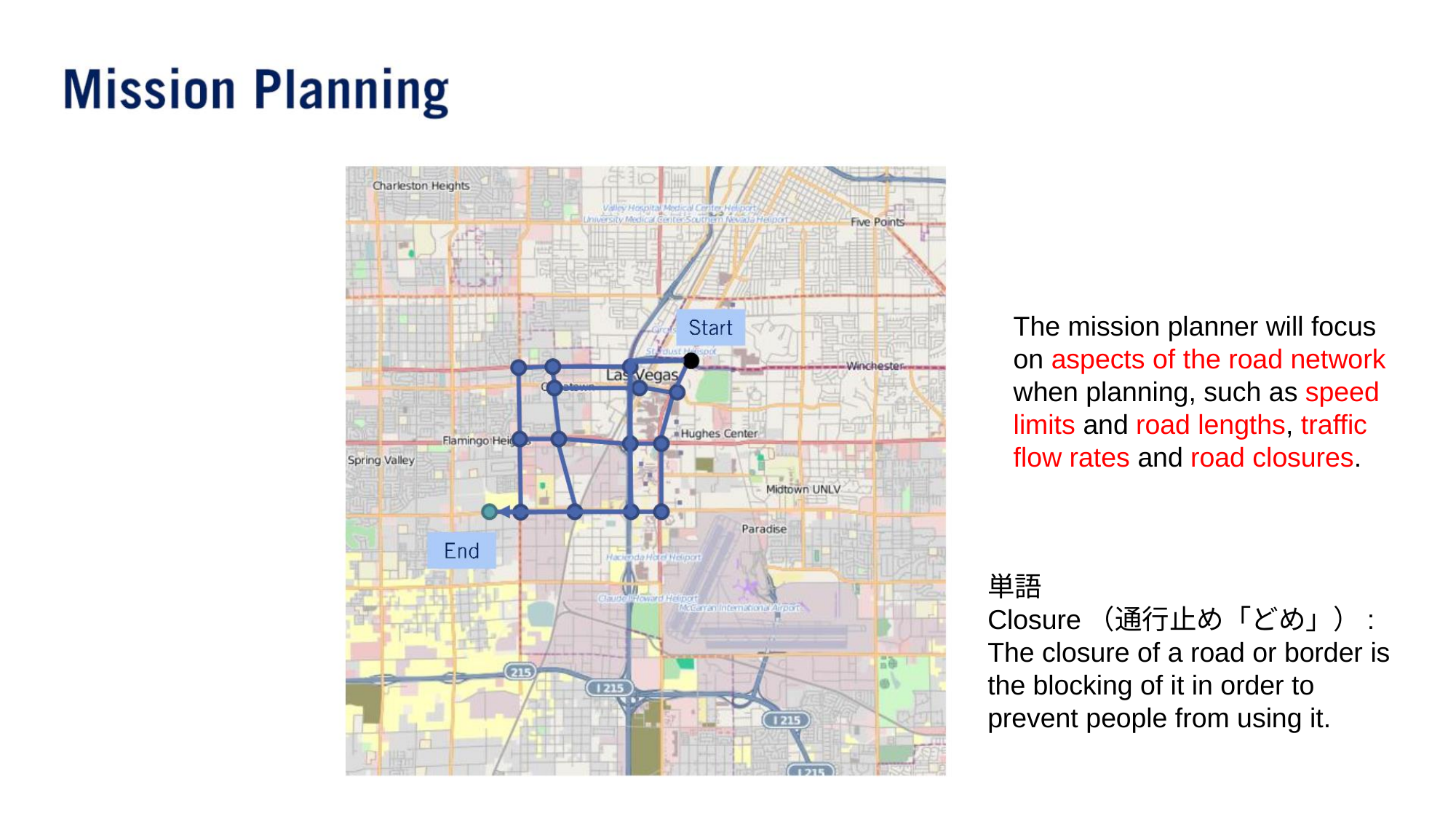

The mission planner will focus on aspects of the road network when planning, such as speed limits and road lengths, traffic flow rates and road closures.
単語
Closure（通行止め「どめ」）: The closure of a road or border is the blocking of it in order to prevent people from using it.